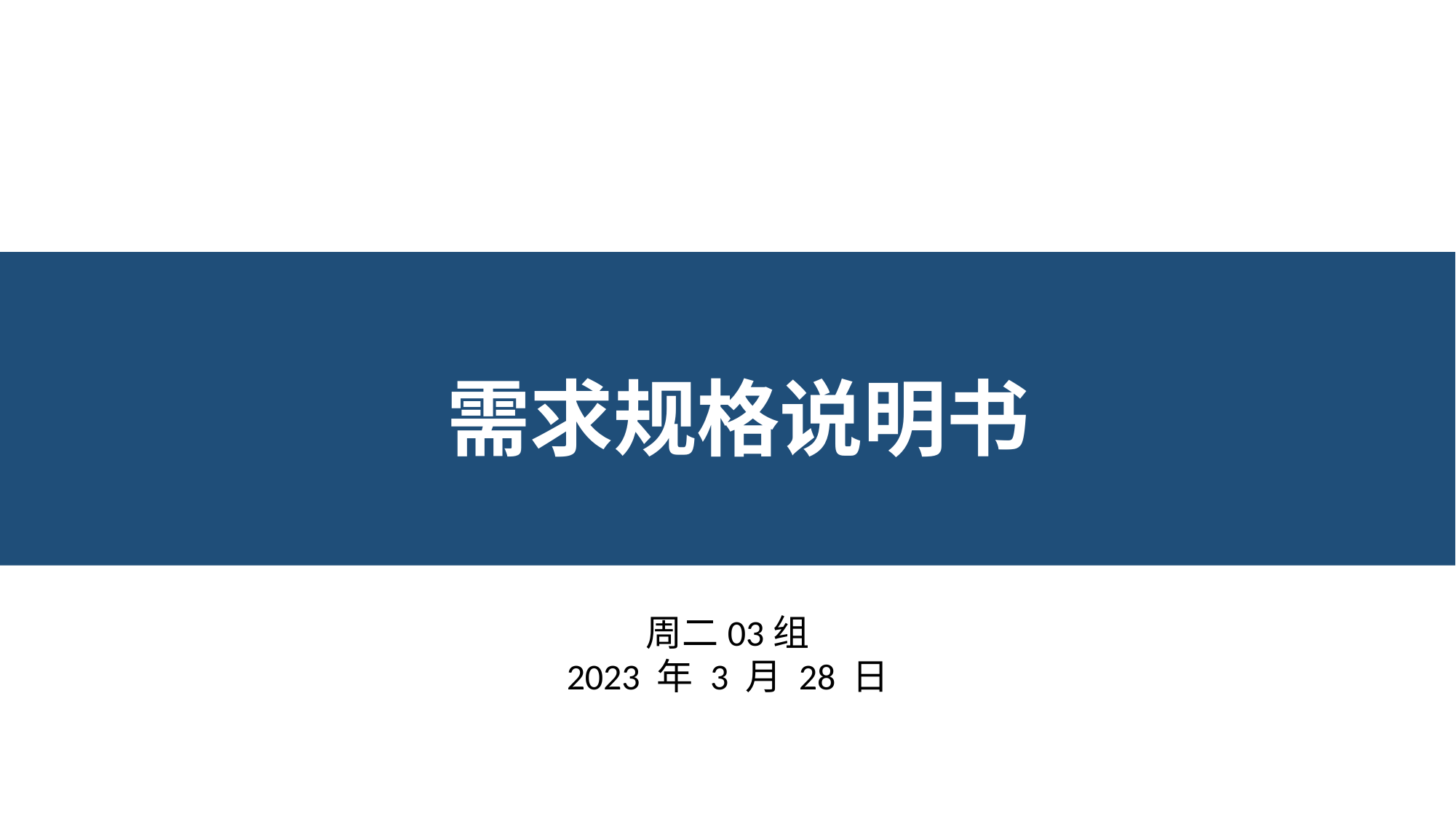

需求规格说明书
周二03组
2023 年 3 月 28 日